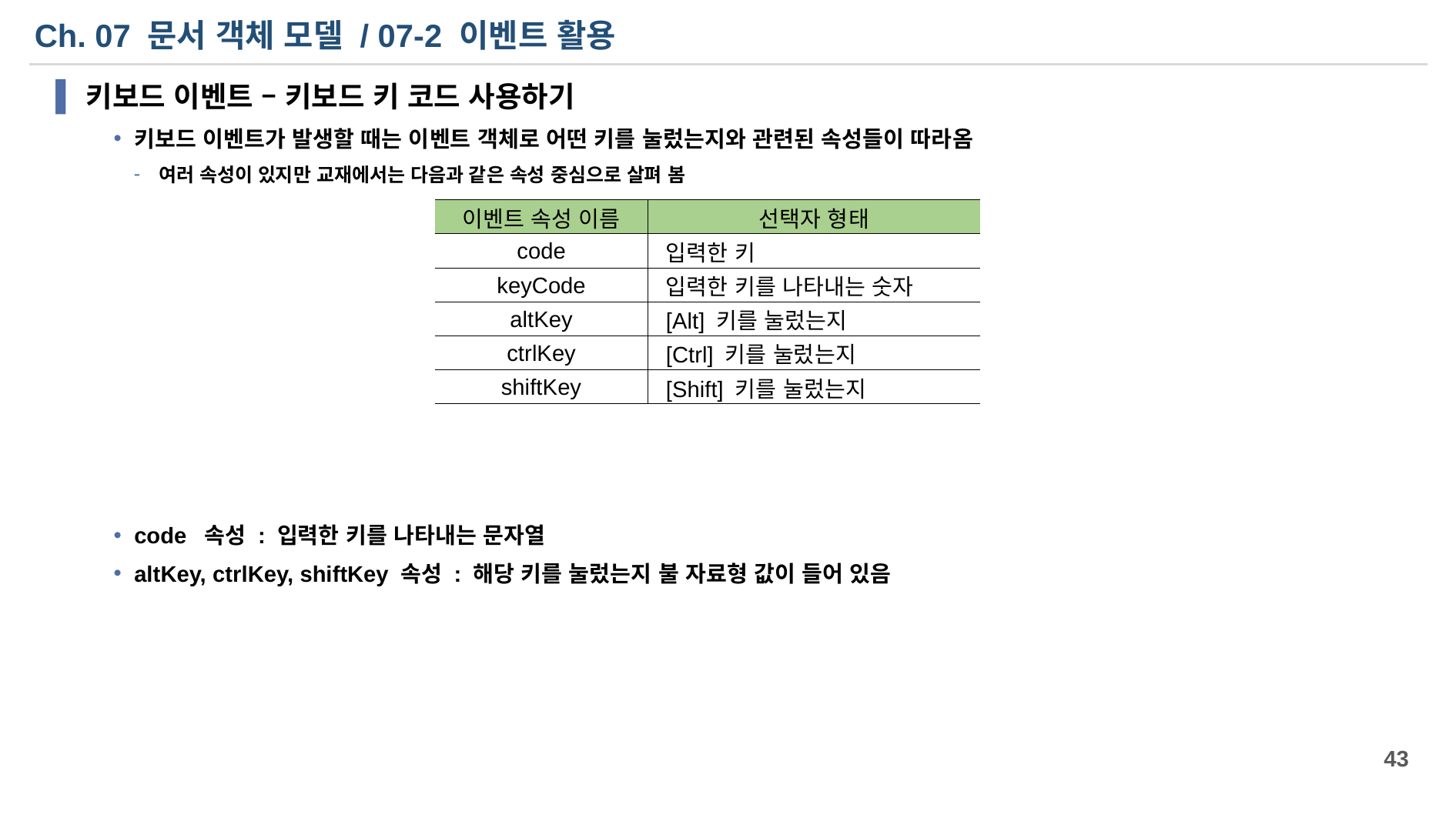

# Ch. 07 문서 객체 모델 / 07-2 이벤트 활용
키보드 이벤트 – 키보드 키 코드 사용하기
키보드 이벤트가 발생할 때는 이벤트 객체로 어떤 키를 눌렀는지와 관련된 속성들이 따라옴
여러 속성이 있지만 교재에서는 다음과 같은 속성 중심으로 살펴 봄

code  속성 : 입력한 키를 나타내는 문자열
altKey, ctrlKey, shiftKey 속성 : 해당 키를 눌렀는지 불 자료형 값이 들어 있음

| 이벤트 속성 이름 | 선택자 형태 |
| --- | --- |
| code | 입력한 키 |
| keyCode | 입력한 키를 나타내는 숫자 |
| altKey | [Alt] 키를 눌렀는지 |
| ctrlKey | [Ctrl] 키를 눌렀는지 |
| shiftKey | [Shift] 키를 눌렀는지 |
43